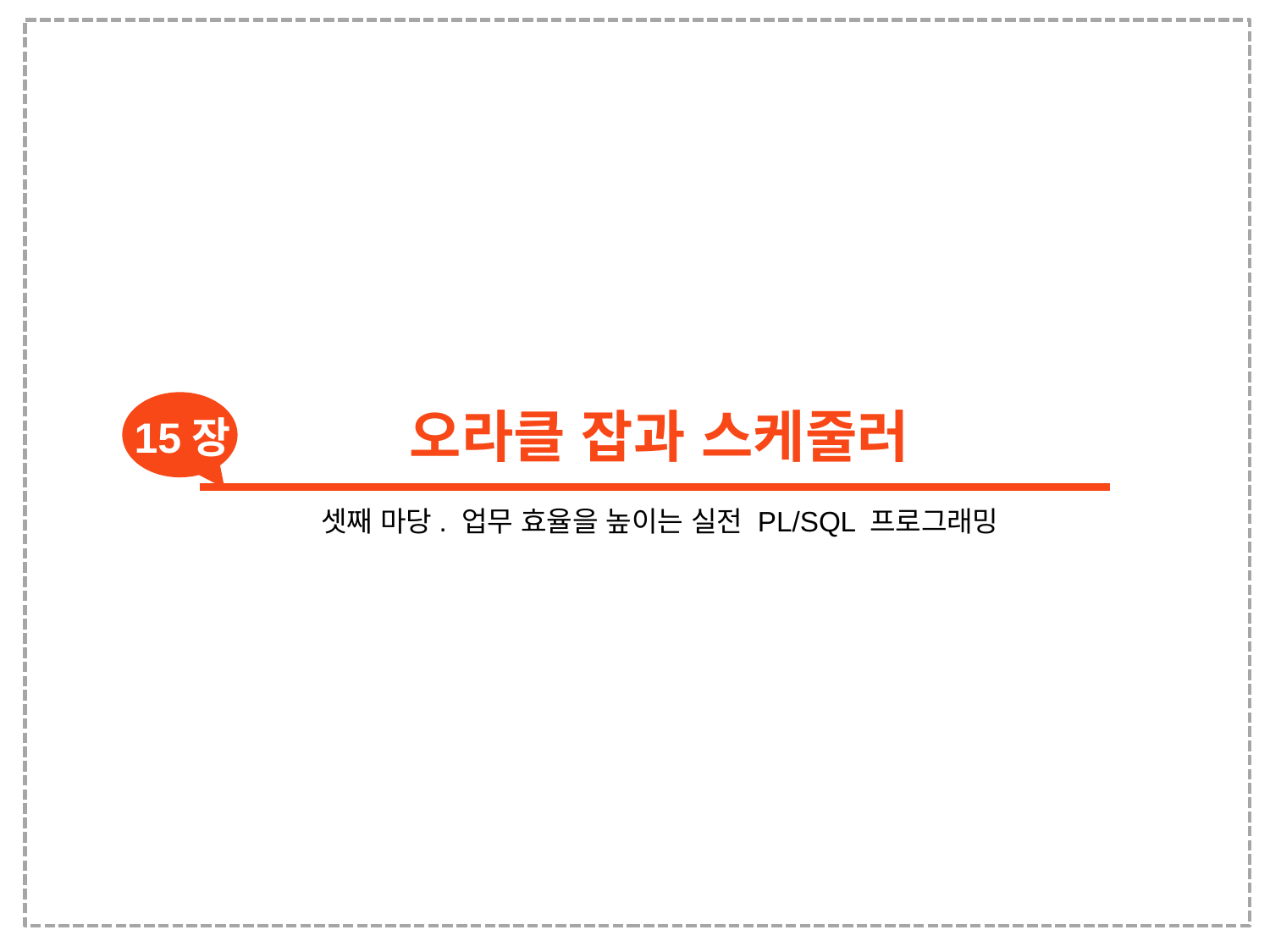

오라클 잡과 스케줄러

15장
셋째 마당. 업무 효율을 높이는 실전 PL/SQL 프로그래밍